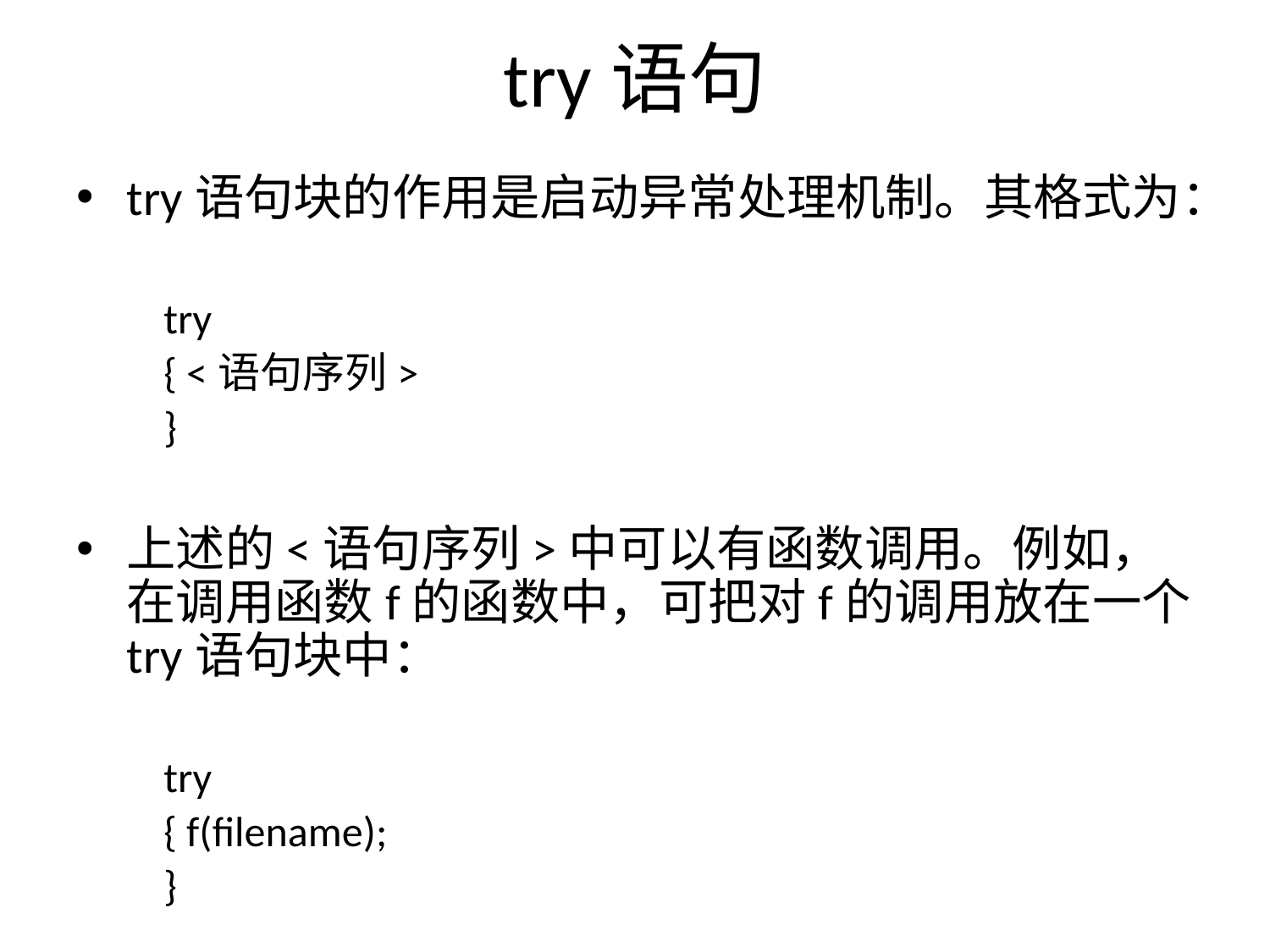

# try语句
try语句块的作用是启动异常处理机制。其格式为：

try
{ <语句序列>
}

上述的<语句序列>中可以有函数调用。例如，在调用函数f的函数中，可把对f的调用放在一个try语句块中：

try
{ f(filename);
}